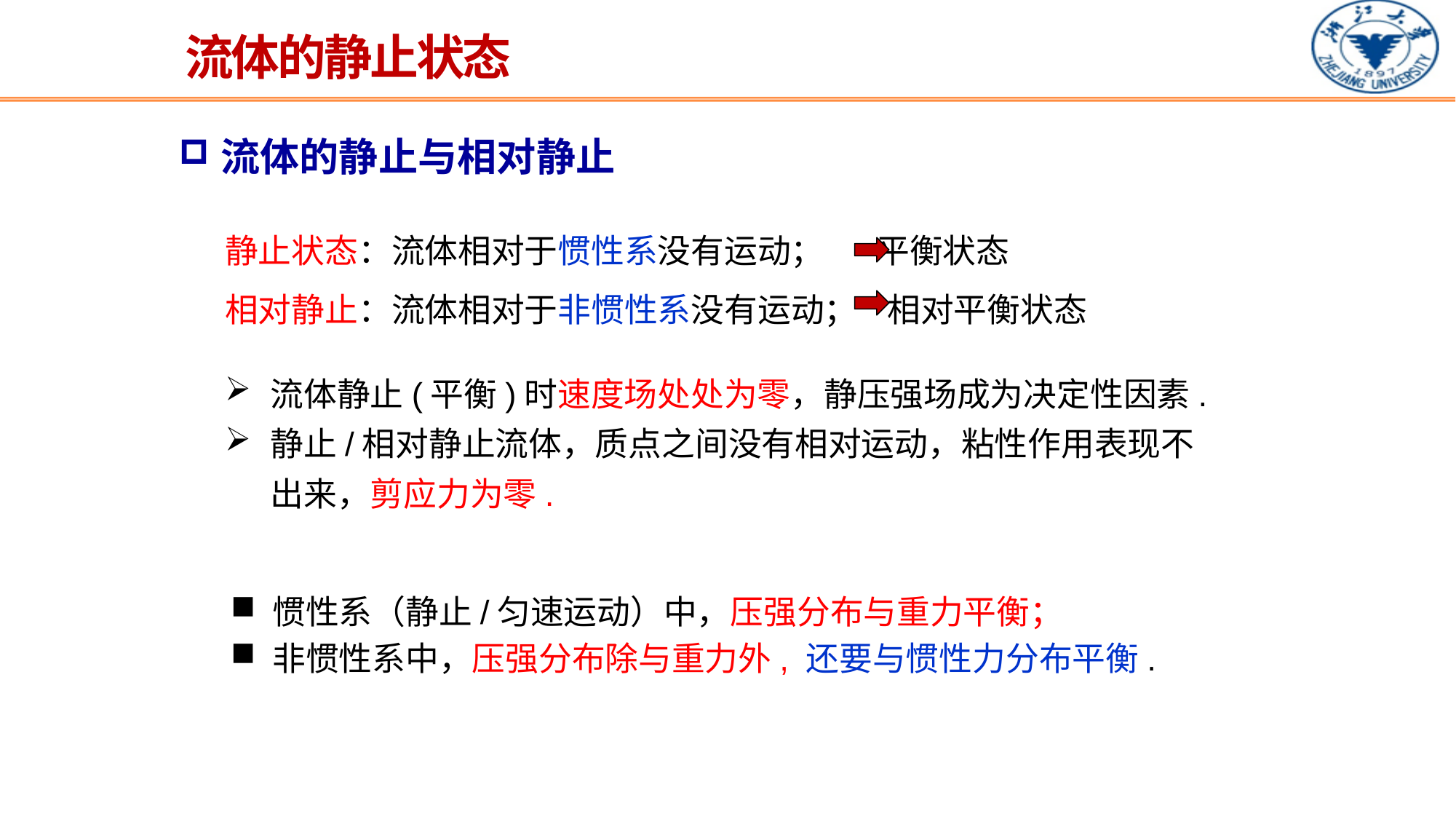

流体的静止状态
流体的静止与相对静止
静止状态：流体相对于惯性系没有运动；       平衡状态
相对静止：流体相对于非惯性系没有运动；    相对平衡状态

流体静止(平衡)时速度场处处为零，静压强场成为决定性因素.
静止/相对静止流体，质点之间没有相对运动，粘性作用表现不出来，剪应力为零.
惯性系（静止/匀速运动）中，压强分布与重力平衡；
非惯性系中，压强分布除与重力外, 还要与惯性力分布平衡.